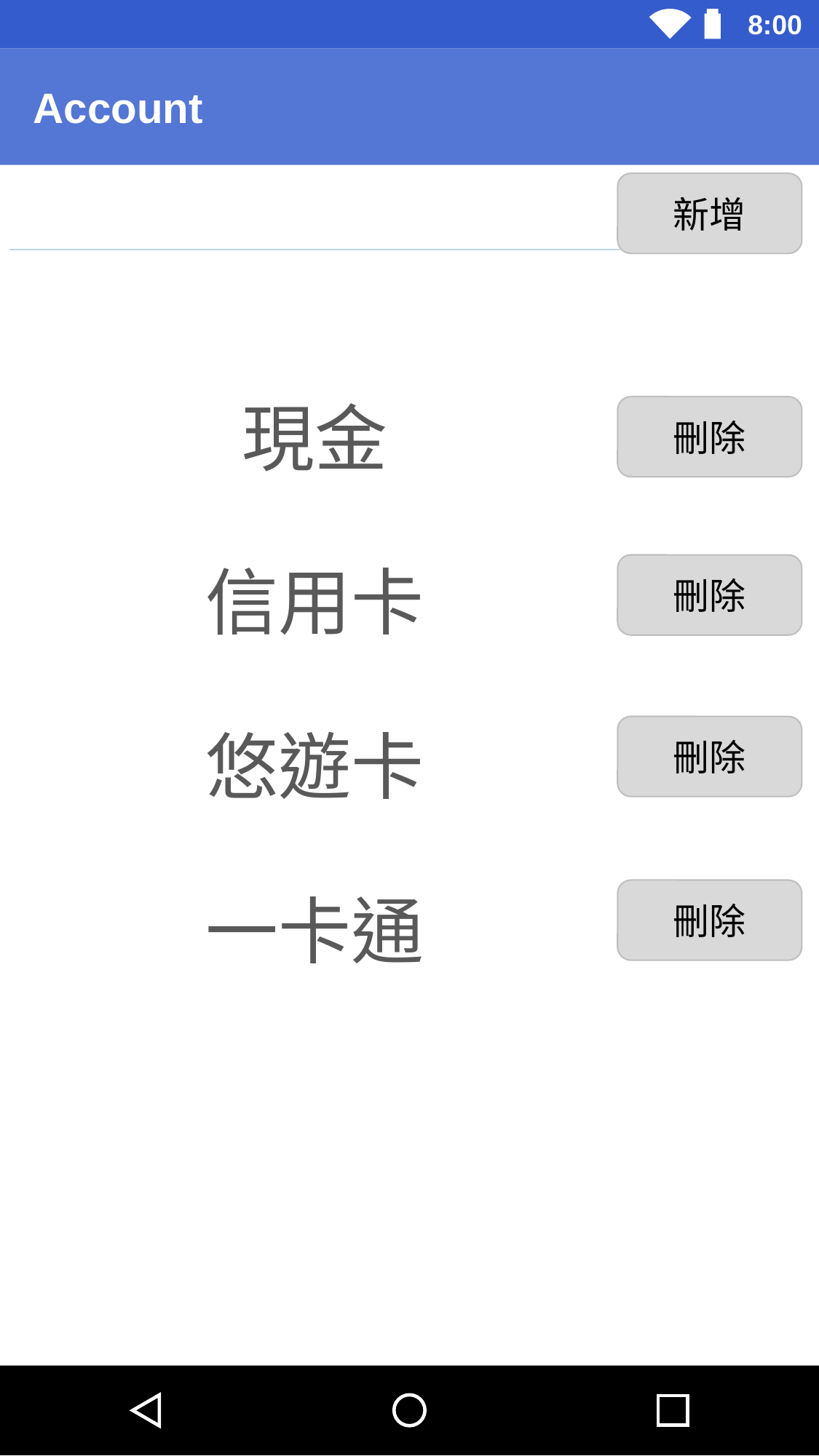

8:00

Account
新增
現金
刪除
信用卡
刪除
悠遊卡
刪除
一卡通
刪除